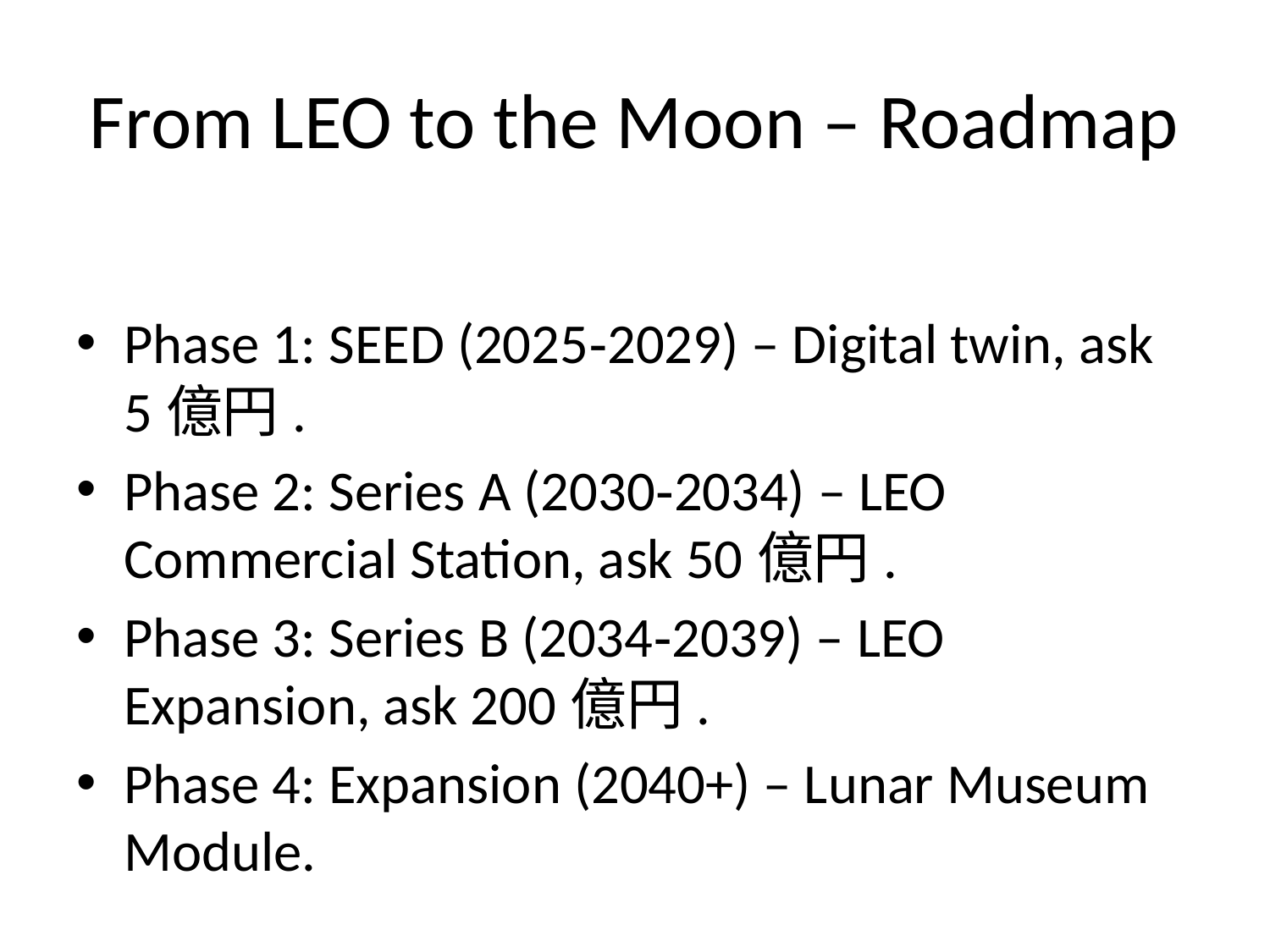

# From LEO to the Moon – Roadmap

Phase 1: SEED (2025‑2029) – Digital twin, ask 5億円.
Phase 2: Series A (2030‑2034) – LEO Commercial Station, ask 50億円.
Phase 3: Series B (2034‑2039) – LEO Expansion, ask 200億円.
Phase 4: Expansion (2040+) – Lunar Museum Module.